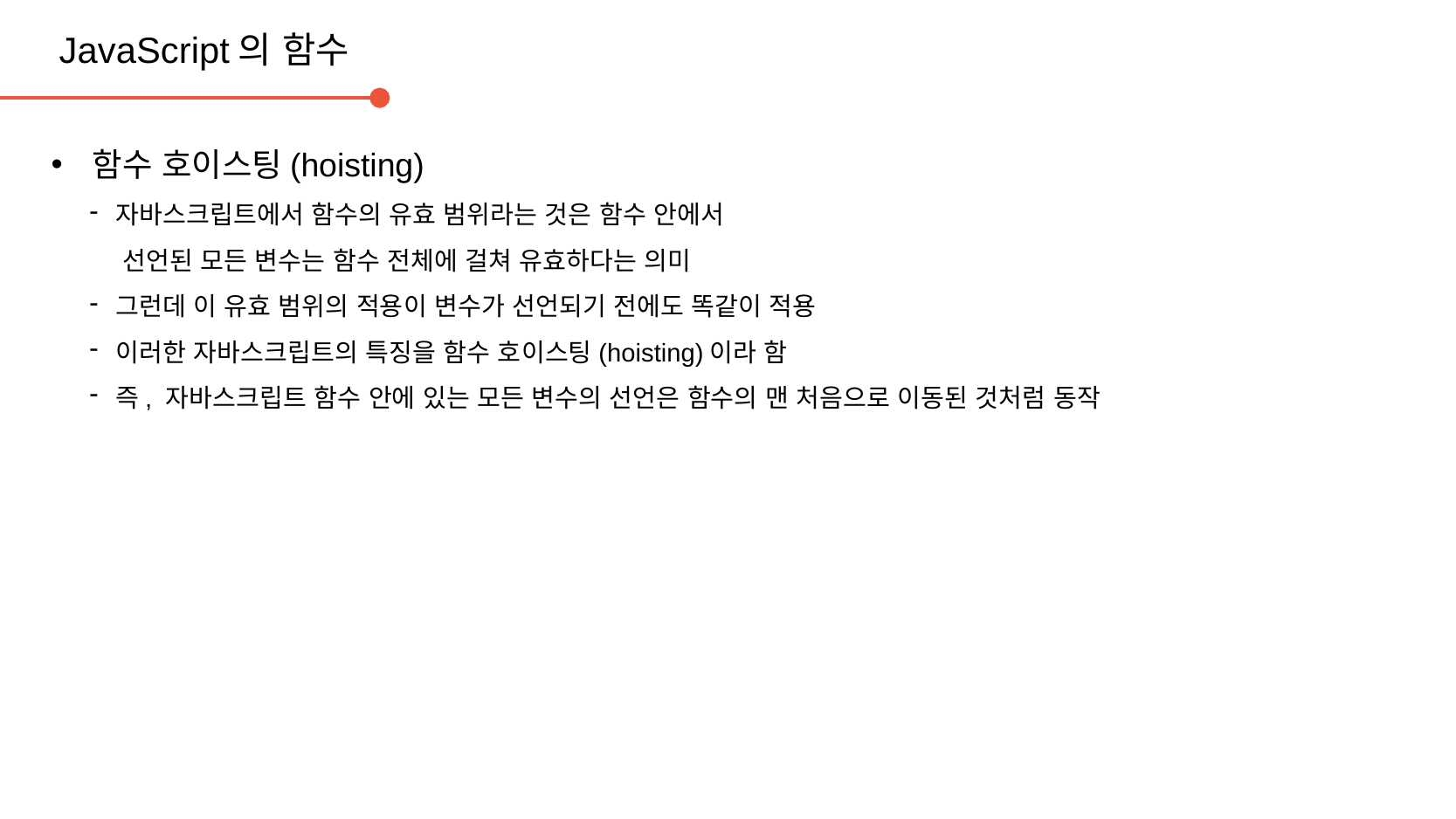

JavaScript의 함수
함수 호이스팅(hoisting)
자바스크립트에서 함수의 유효 범위라는 것은 함수 안에서
 선언된 모든 변수는 함수 전체에 걸쳐 유효하다는 의미
그런데 이 유효 범위의 적용이 변수가 선언되기 전에도 똑같이 적용
이러한 자바스크립트의 특징을 함수 호이스팅(hoisting)이라 함
즉, 자바스크립트 함수 안에 있는 모든 변수의 선언은 함수의 맨 처음으로 이동된 것처럼 동작